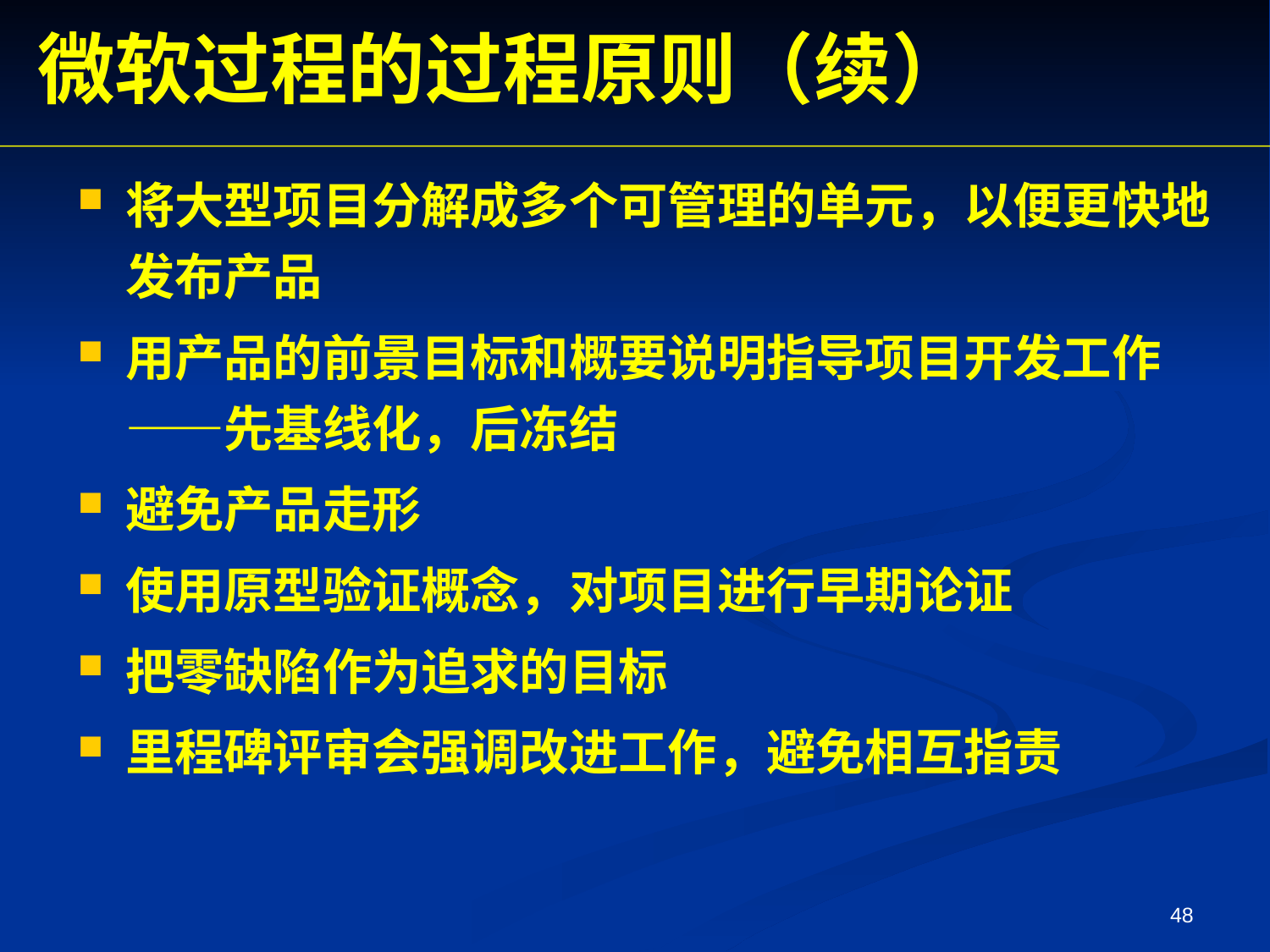

微软过程的过程原则（续）

将大型项目分解成多个可管理的单元，以便更快地发布产品
用产品的前景目标和概要说明指导项目开发工作——先基线化，后冻结
避免产品走形
使用原型验证概念，对项目进行早期论证
把零缺陷作为追求的目标
里程碑评审会强调改进工作，避免相互指责
48